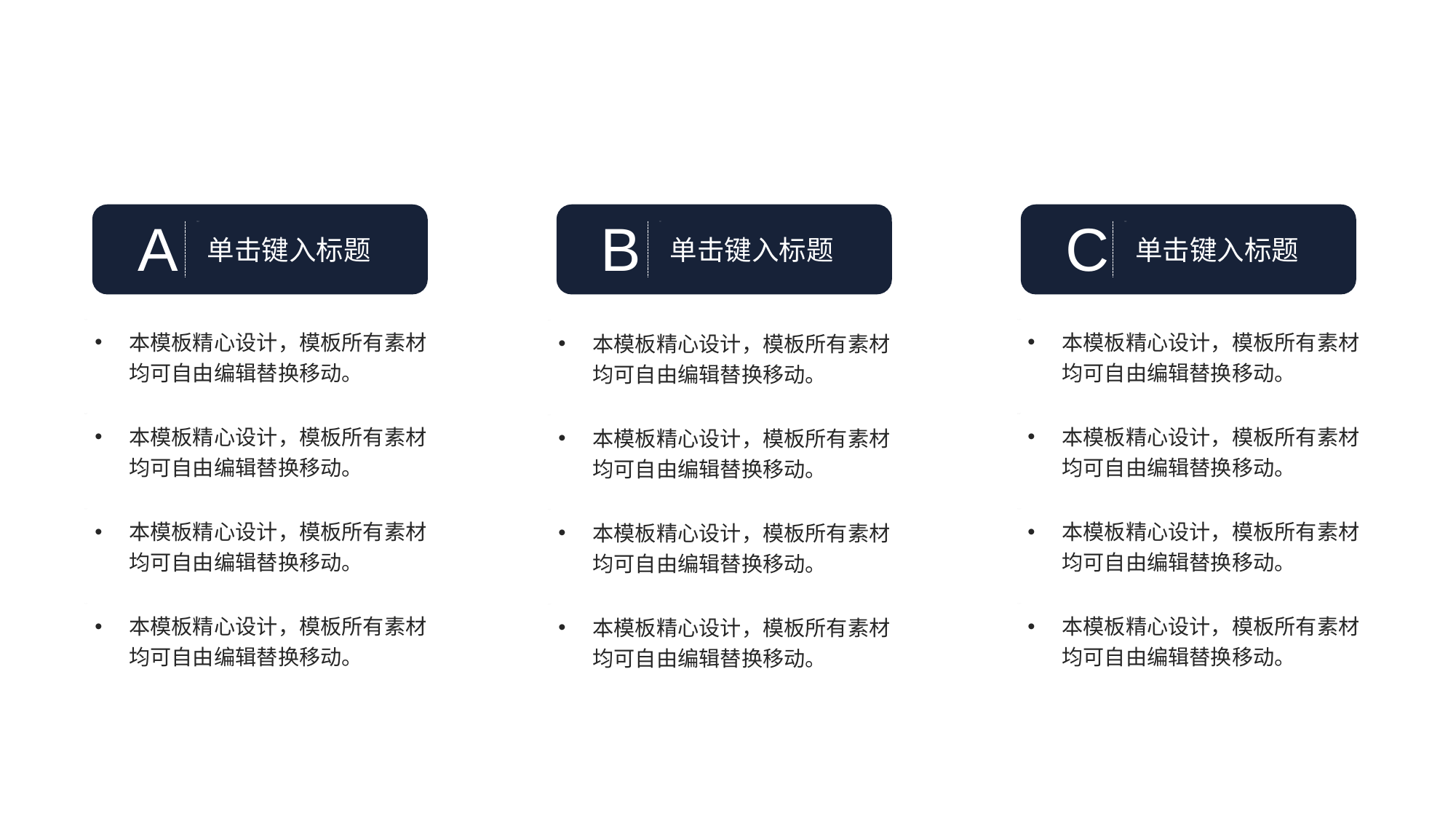

A
B
C

单击键入标题
单击键入标题
单击键入标题
本模板精心设计，模板所有素材均可自由编辑替换移动。
本模板精心设计，模板所有素材均可自由编辑替换移动。
本模板精心设计，模板所有素材均可自由编辑替换移动。
本模板精心设计，模板所有素材均可自由编辑替换移动。
本模板精心设计，模板所有素材均可自由编辑替换移动。
本模板精心设计，模板所有素材均可自由编辑替换移动。
本模板精心设计，模板所有素材均可自由编辑替换移动。
本模板精心设计，模板所有素材均可自由编辑替换移动。
本模板精心设计，模板所有素材均可自由编辑替换移动。
本模板精心设计，模板所有素材均可自由编辑替换移动。
本模板精心设计，模板所有素材均可自由编辑替换移动。
本模板精心设计，模板所有素材均可自由编辑替换移动。